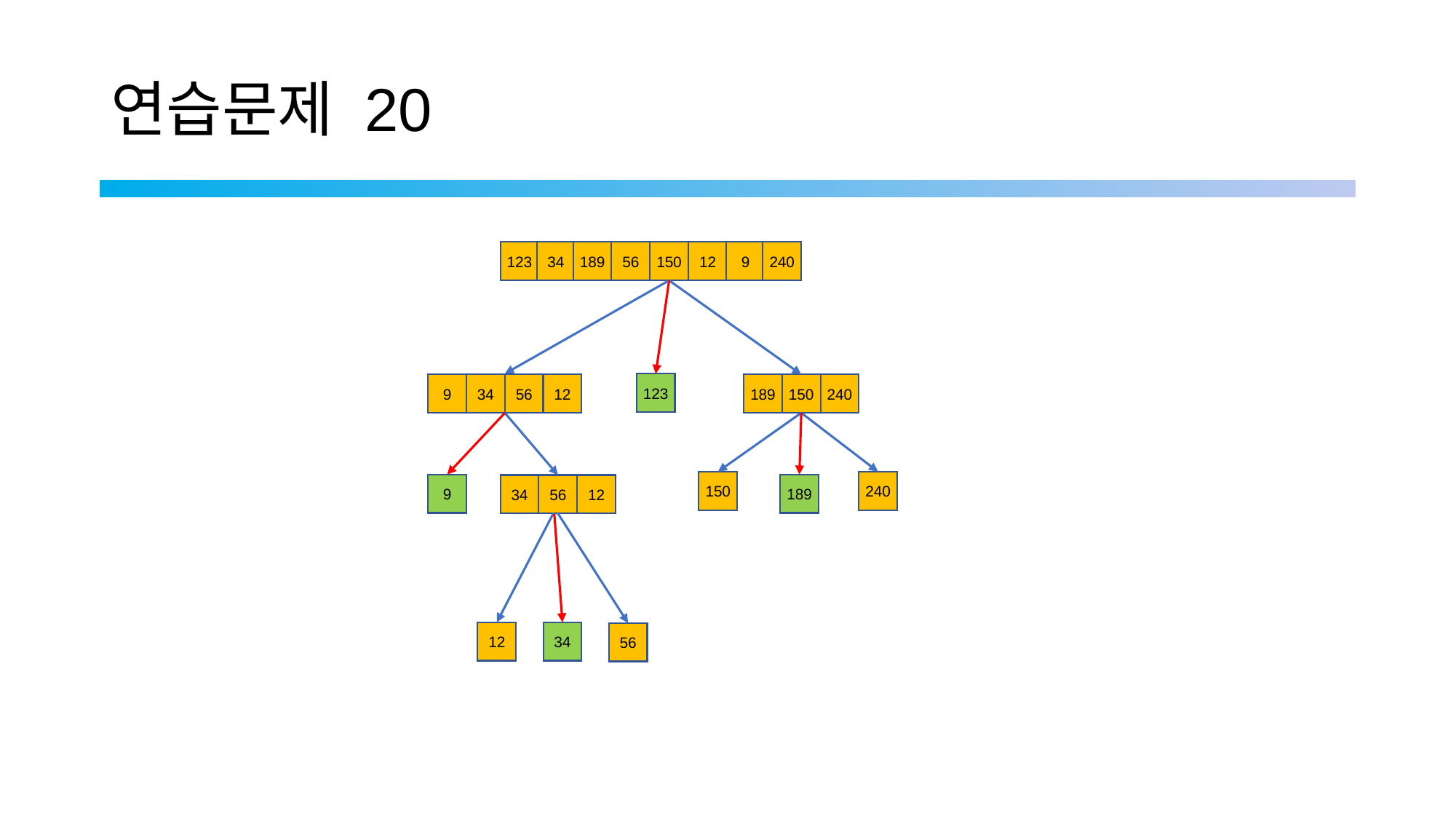

# 연습문제 20
9
240
12
150
123
34
189
56
123
12
189
150
240
9
34
56
150
240
189
9
12
34
56
12
34
56